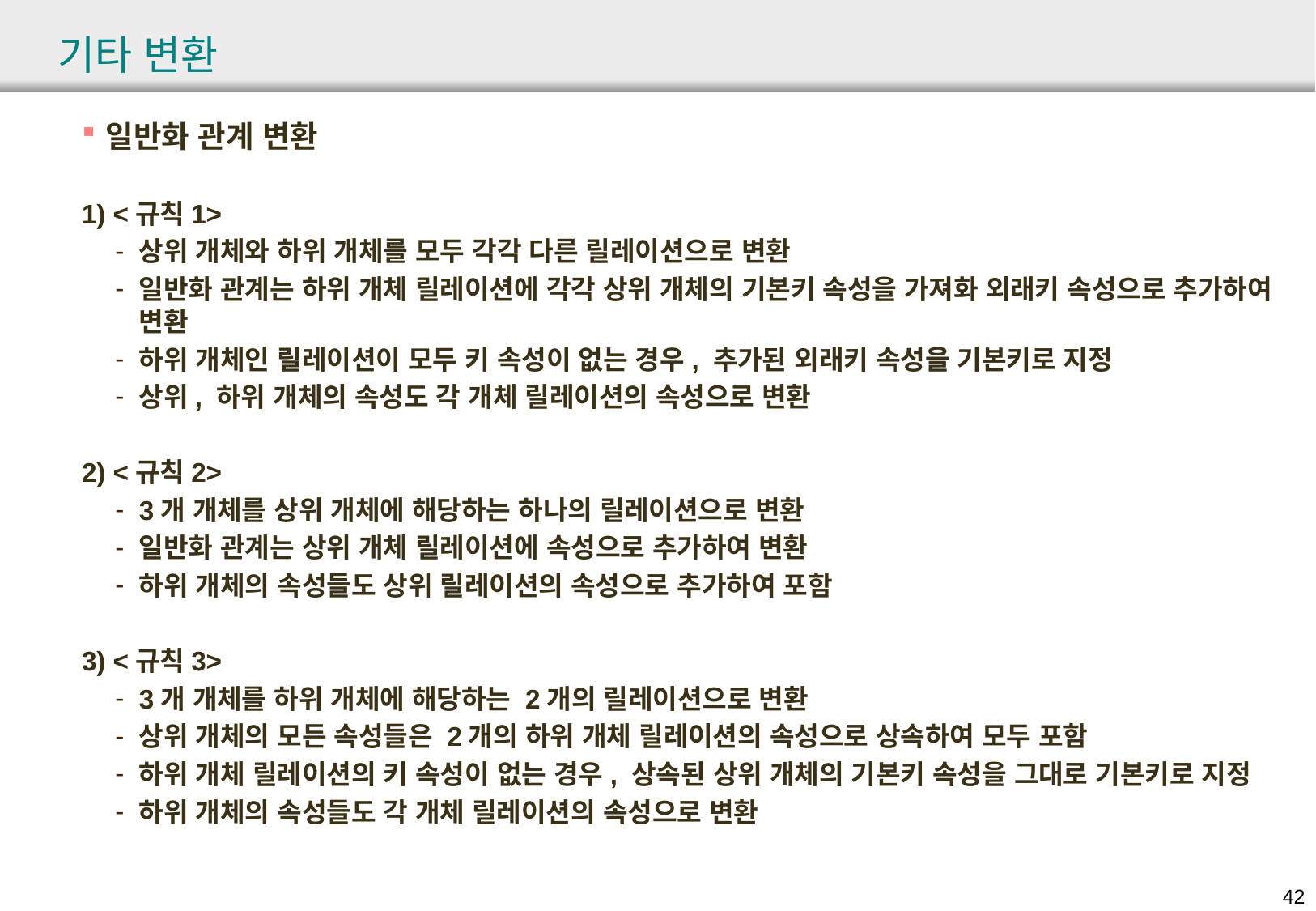

# 기타 변환
일반화 관계 변환

1) <규칙1>
상위 개체와 하위 개체를 모두 각각 다른 릴레이션으로 변환
일반화 관계는 하위 개체 릴레이션에 각각 상위 개체의 기본키 속성을 가져화 외래키 속성으로 추가하여 변환
하위 개체인 릴레이션이 모두 키 속성이 없는 경우, 추가된 외래키 속성을 기본키로 지정
상위, 하위 개체의 속성도 각 개체 릴레이션의 속성으로 변환

2) <규칙2>
3개 개체를 상위 개체에 해당하는 하나의 릴레이션으로 변환
일반화 관계는 상위 개체 릴레이션에 속성으로 추가하여 변환
하위 개체의 속성들도 상위 릴레이션의 속성으로 추가하여 포함

3) <규칙3>
3개 개체를 하위 개체에 해당하는 2개의 릴레이션으로 변환
상위 개체의 모든 속성들은 2개의 하위 개체 릴레이션의 속성으로 상속하여 모두 포함
하위 개체 릴레이션의 키 속성이 없는 경우, 상속된 상위 개체의 기본키 속성을 그대로 기본키로 지정
하위 개체의 속성들도 각 개체 릴레이션의 속성으로 변환